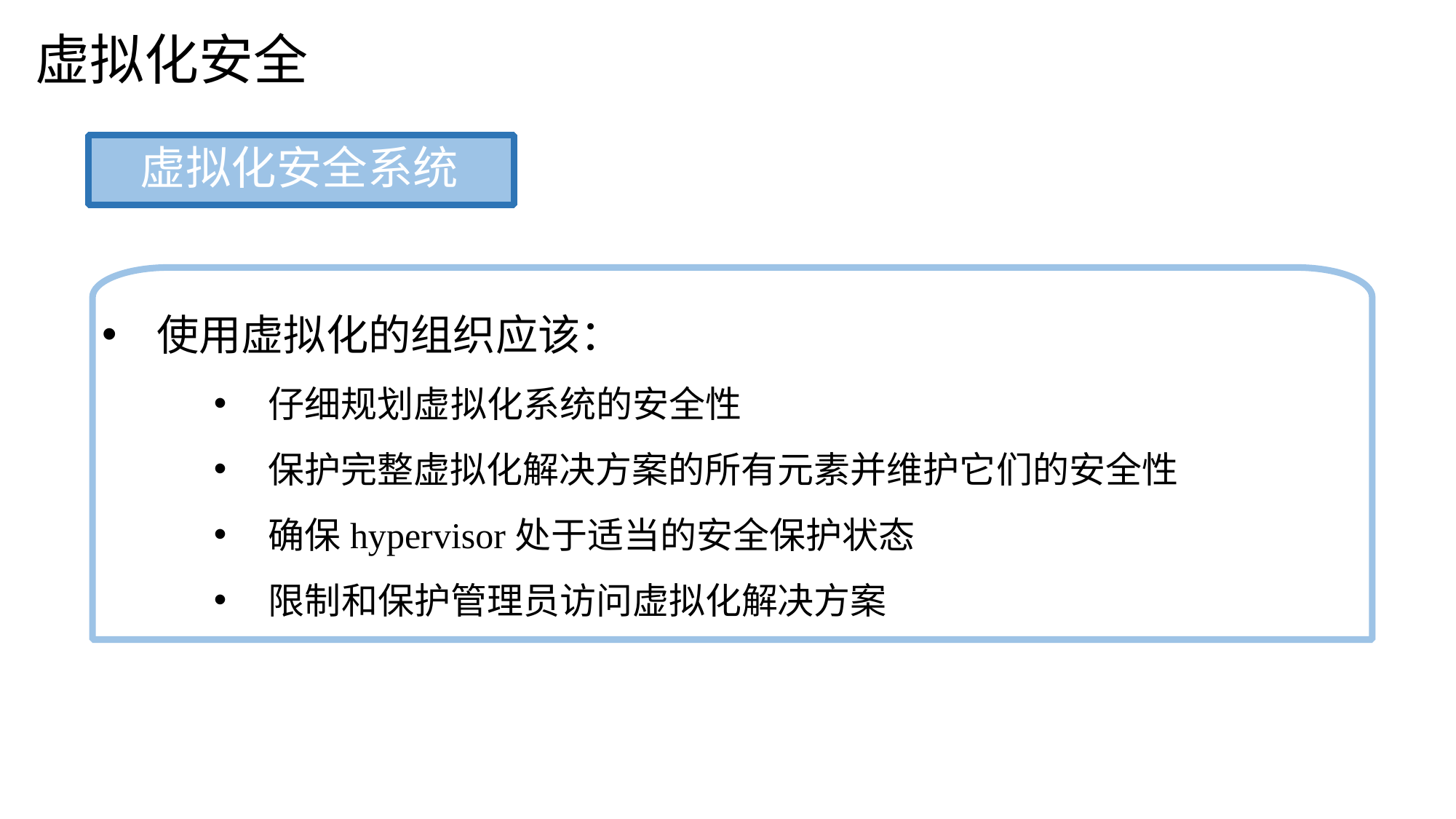

虚拟化安全

虚拟化安全系统
使用虚拟化的组织应该：
仔细规划虚拟化系统的安全性
保护完整虚拟化解决方案的所有元素并维护它们的安全性
确保hypervisor处于适当的安全保护状态
限制和保护管理员访问虚拟化解决方案